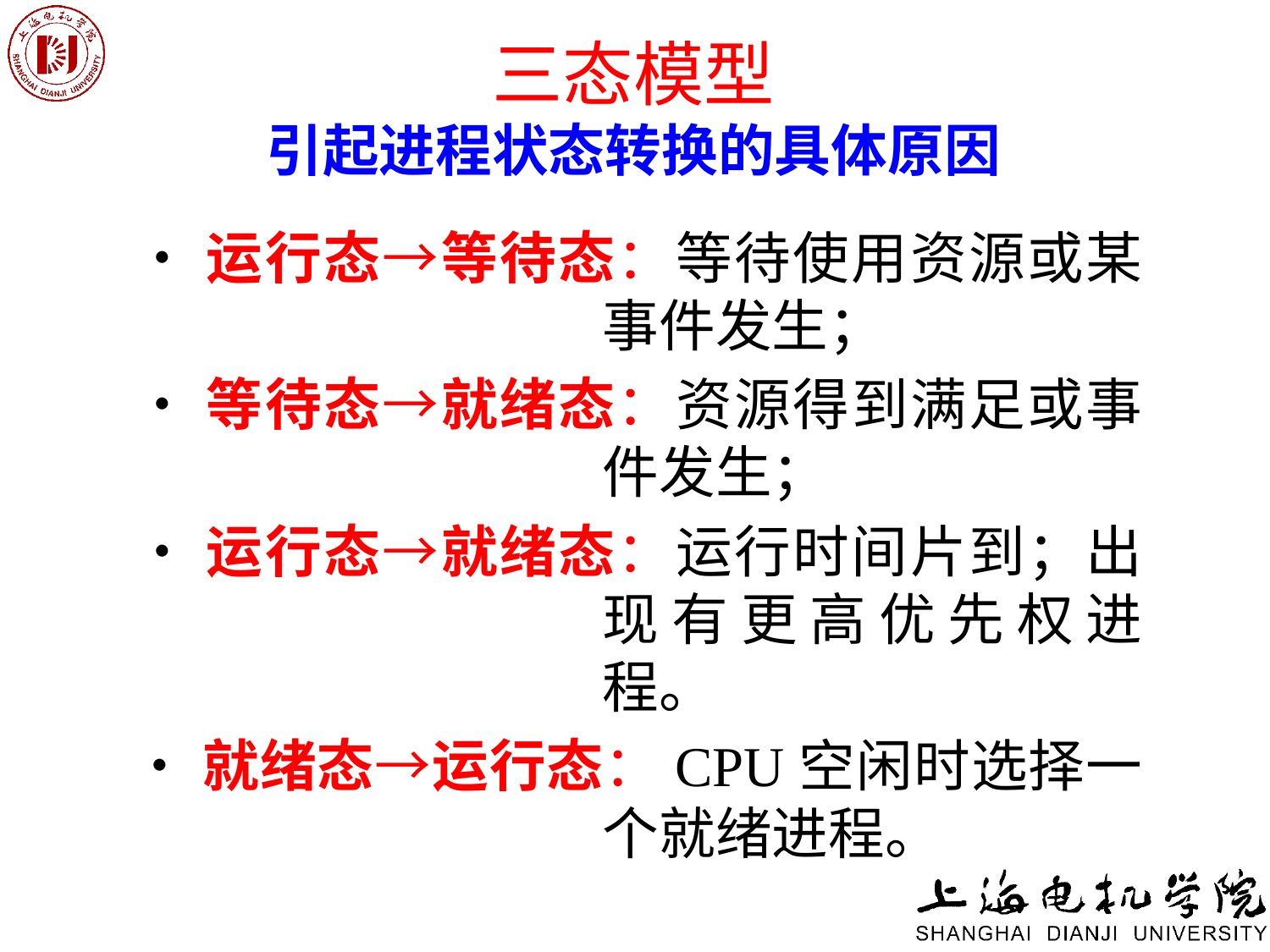

# 三态模型 引起进程状态转换的具体原因
 •运行态→等待态：等待使用资源或某事件发生；
 •等待态→就绪态：资源得到满足或事件发生；
 •运行态→就绪态：运行时间片到；出现有更高优先权进程。
 •就绪态→运行态：CPU空闲时选择一个就绪进程。